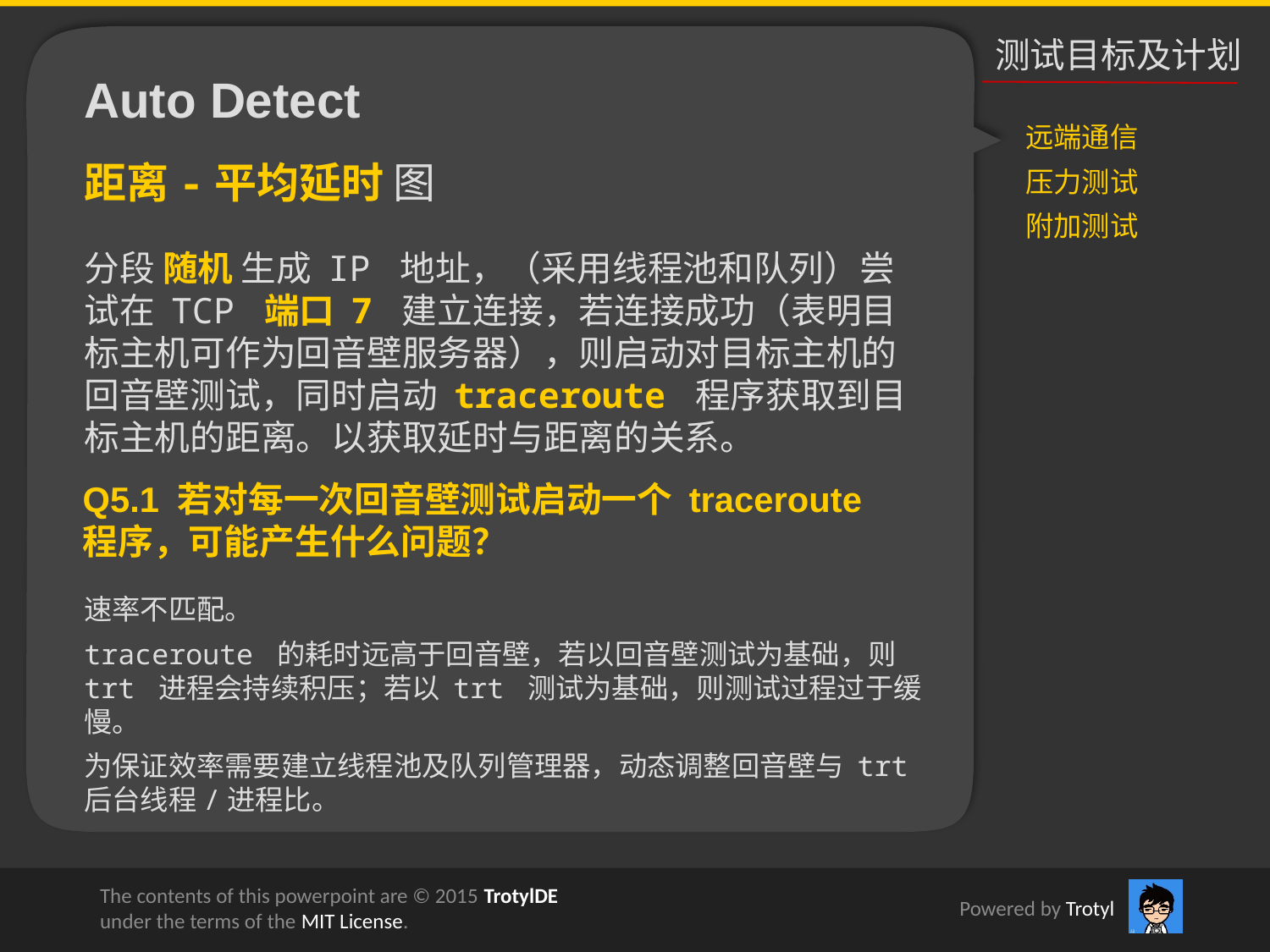

测试目标及计划
Auto Detect
远端通信
压力测试
附加测试
距离-平均延时 图
分段 随机 生成 IP 地址，（采用线程池和队列）尝试在 TCP 端口 7 建立连接，若连接成功（表明目标主机可作为回音壁服务器），则启动对目标主机的回音壁测试，同时启动 traceroute 程序获取到目标主机的距离。以获取延时与距离的关系。
Q5.1 若对每一次回音壁测试启动一个 traceroute 程序，可能产生什么问题？
速率不匹配。
traceroute 的耗时远高于回音壁，若以回音壁测试为基础，则 trt 进程会持续积压；若以 trt 测试为基础，则测试过程过于缓慢。
为保证效率需要建立线程池及队列管理器，动态调整回音壁与 trt 后台线程/进程比。